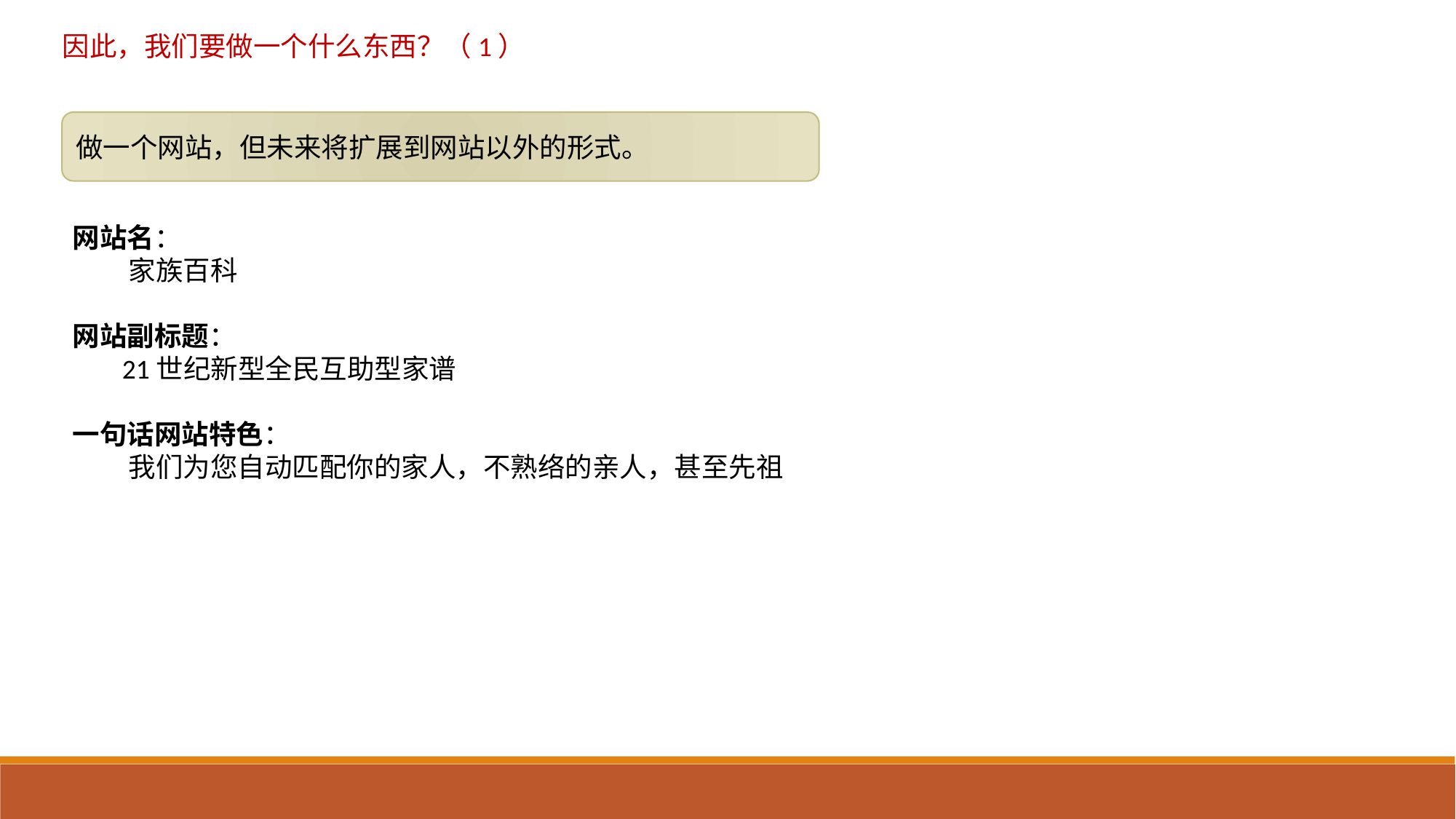

因此，我们要做一个什么东西？（1）
做一个网站，但未来将扩展到网站以外的形式。
网站名：
        家族百科

网站副标题：
        21世纪新型全民互助型家谱

一句话网站特色：
        我们为您自动匹配你的家人，不熟络的亲人，甚至先祖